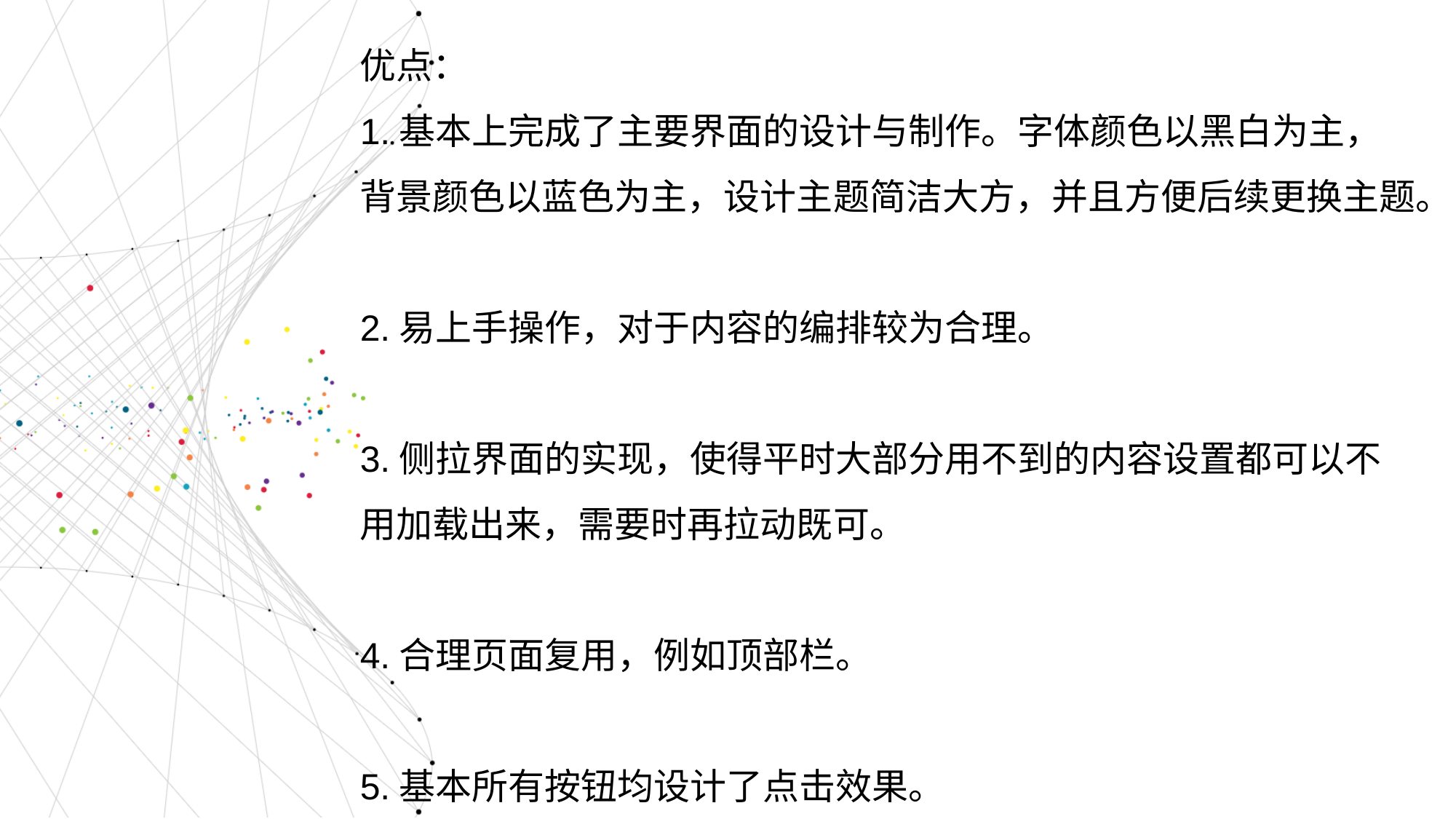

优点：
1.基本上完成了主要界面的设计与制作。字体颜色以黑白为主，背景颜色以蓝色为主，设计主题简洁大方，并且方便后续更换主题。

2.易上手操作，对于内容的编排较为合理。

3.侧拉界面的实现，使得平时大部分用不到的内容设置都可以不用加载出来，需要时再拉动既可。

4.合理页面复用，例如顶部栏。

5.基本所有按钮均设计了点击效果。